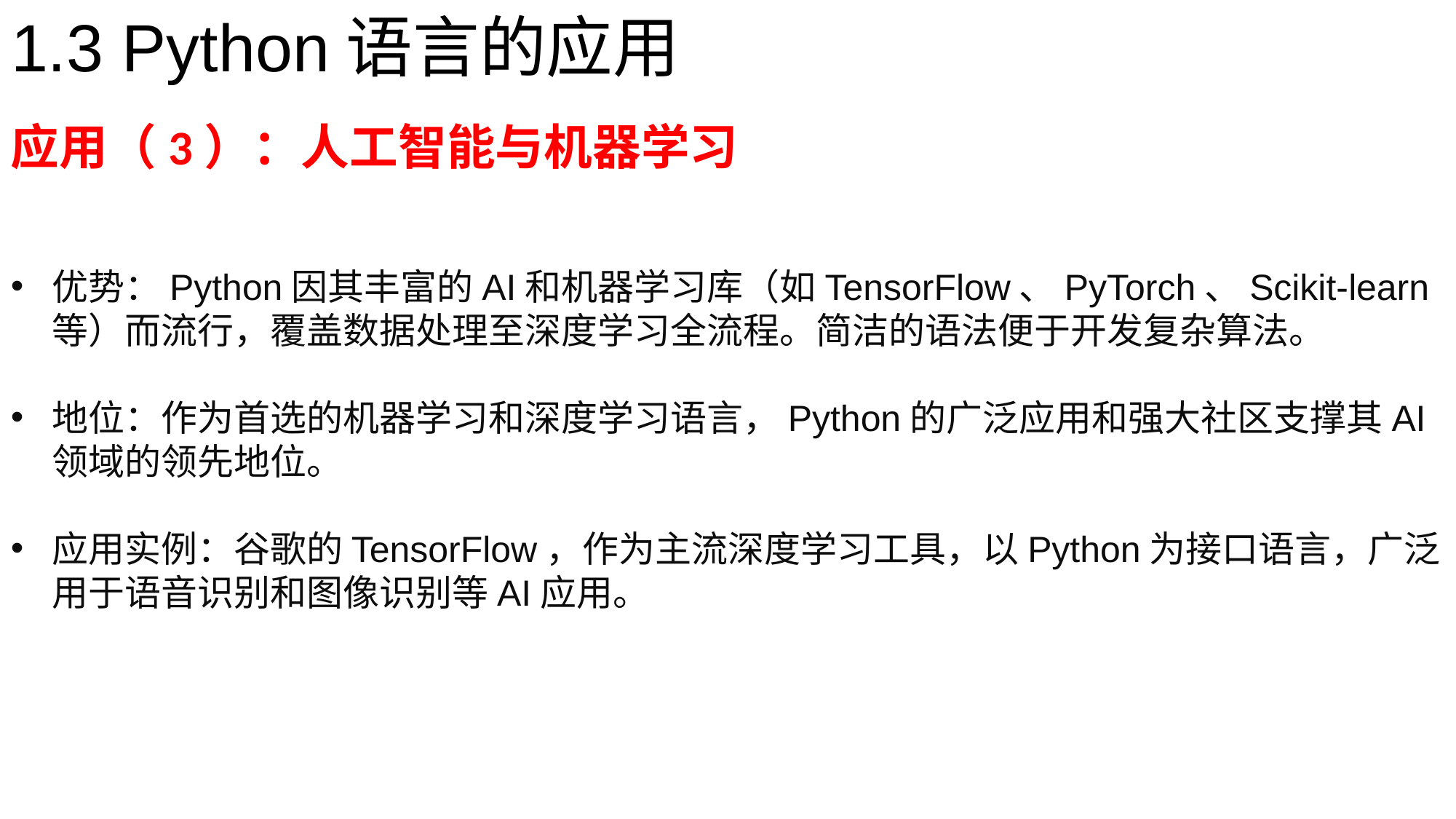

# 1.3 Python语言的应用
应用（3）：人工智能与机器学习
优势：Python因其丰富的AI和机器学习库（如TensorFlow、PyTorch、Scikit-learn等）而流行，覆盖数据处理至深度学习全流程。简洁的语法便于开发复杂算法。

地位：作为首选的机器学习和深度学习语言，Python的广泛应用和强大社区支撑其AI领域的领先地位。

应用实例：谷歌的TensorFlow，作为主流深度学习工具，以Python为接口语言，广泛用于语音识别和图像识别等AI应用。